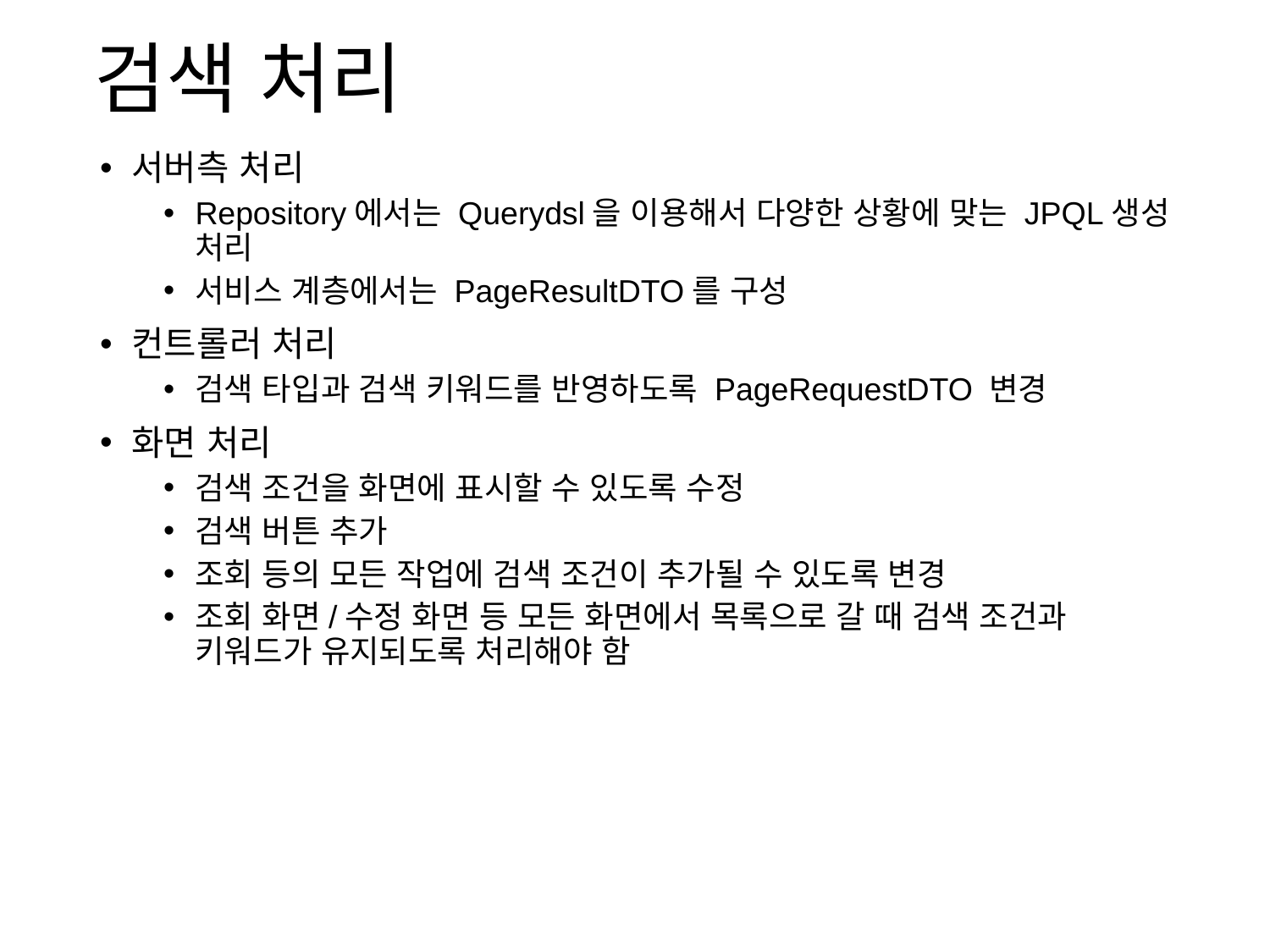

# 검색 처리
서버측 처리
Repository에서는 Querydsl을 이용해서 다양한 상황에 맞는 JPQL생성 처리
서비스 계층에서는 PageResultDTO를 구성
컨트롤러 처리
검색 타입과 검색 키워드를 반영하도록 PageRequestDTO 변경
화면 처리
검색 조건을 화면에 표시할 수 있도록 수정
검색 버튼 추가
조회 등의 모든 작업에 검색 조건이 추가될 수 있도록 변경
조회 화면/수정 화면 등 모든 화면에서 목록으로 갈 때 검색 조건과 키워드가 유지되도록 처리해야 함